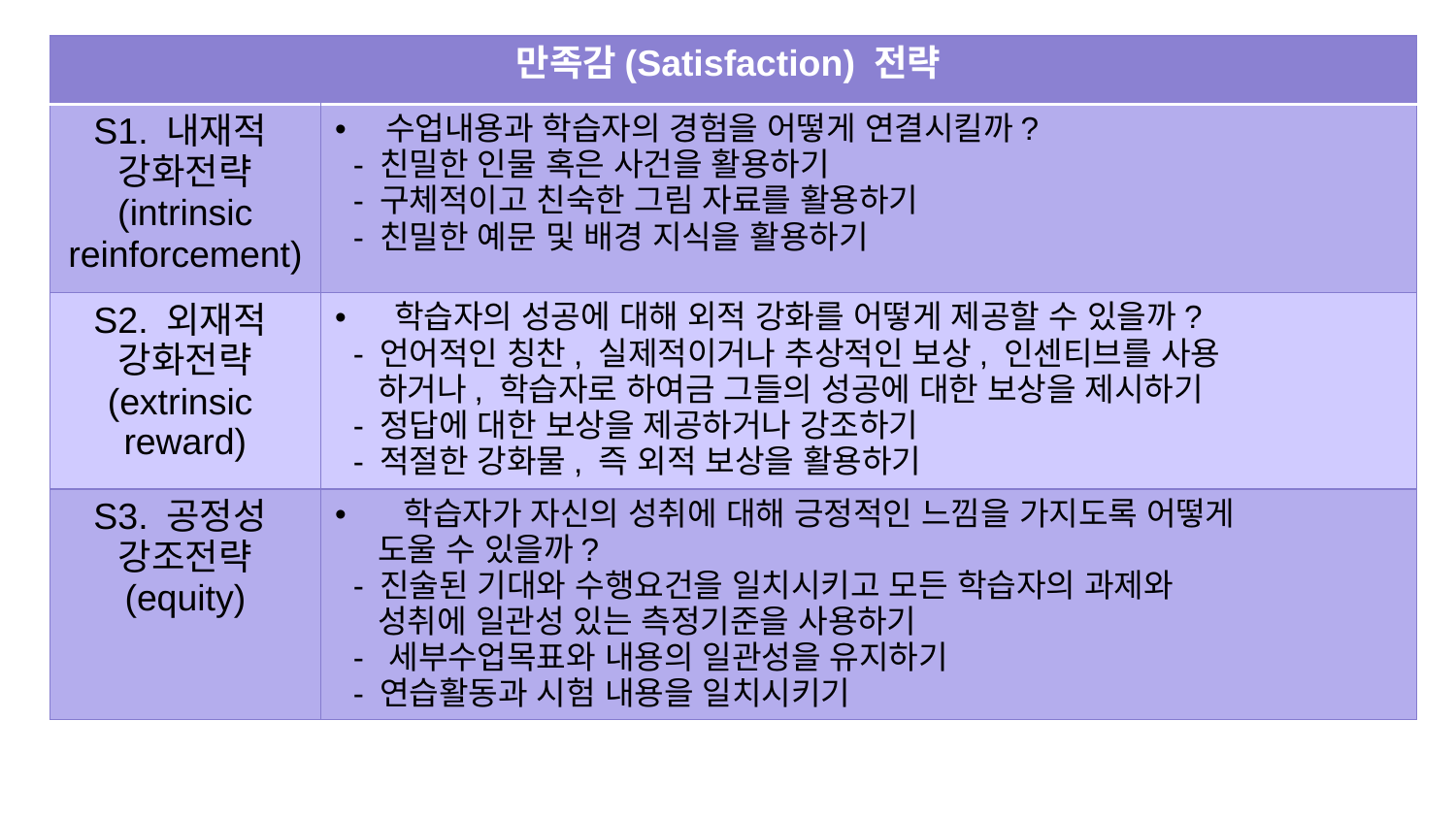

| 만족감(Satisfaction) 전략 |  |
| --- | --- |
| S1. 내재적 강화전략 (intrinsic reinforcement) | 수업내용과 학습자의 경험을 어떻게 연결시킬까? - 친밀한 인물 혹은 사건을 활용하기 - 구체적이고 친숙한 그림 자료를 활용하기 - 친밀한 예문 및 배경 지식을 활용하기 |
| S2. 외재적 강화전략 (extrinsic reward) | 학습자의 성공에 대해 외적 강화를 어떻게 제공할 수 있을까? - 언어적인 칭찬, 실제적이거나 추상적인 보상, 인센티브를 사용 하거나, 학습자로 하여금 그들의 성공에 대한 보상을 제시하기 - 정답에 대한 보상을 제공하거나 강조하기 - 적절한 강화물, 즉 외적 보상을 활용하기 |
| S3. 공정성 강조전략 (equity) | 학습자가 자신의 성취에 대해 긍정적인 느낌을 가지도록 어떻게 도울 수 있을까? - 진술된 기대와 수행요건을 일치시키고 모든 학습자의 과제와 성취에 일관성 있는 측정기준을 사용하기 - 세부수업목표와 내용의 일관성을 유지하기 - 연습활동과 시험 내용을 일치시키기 |